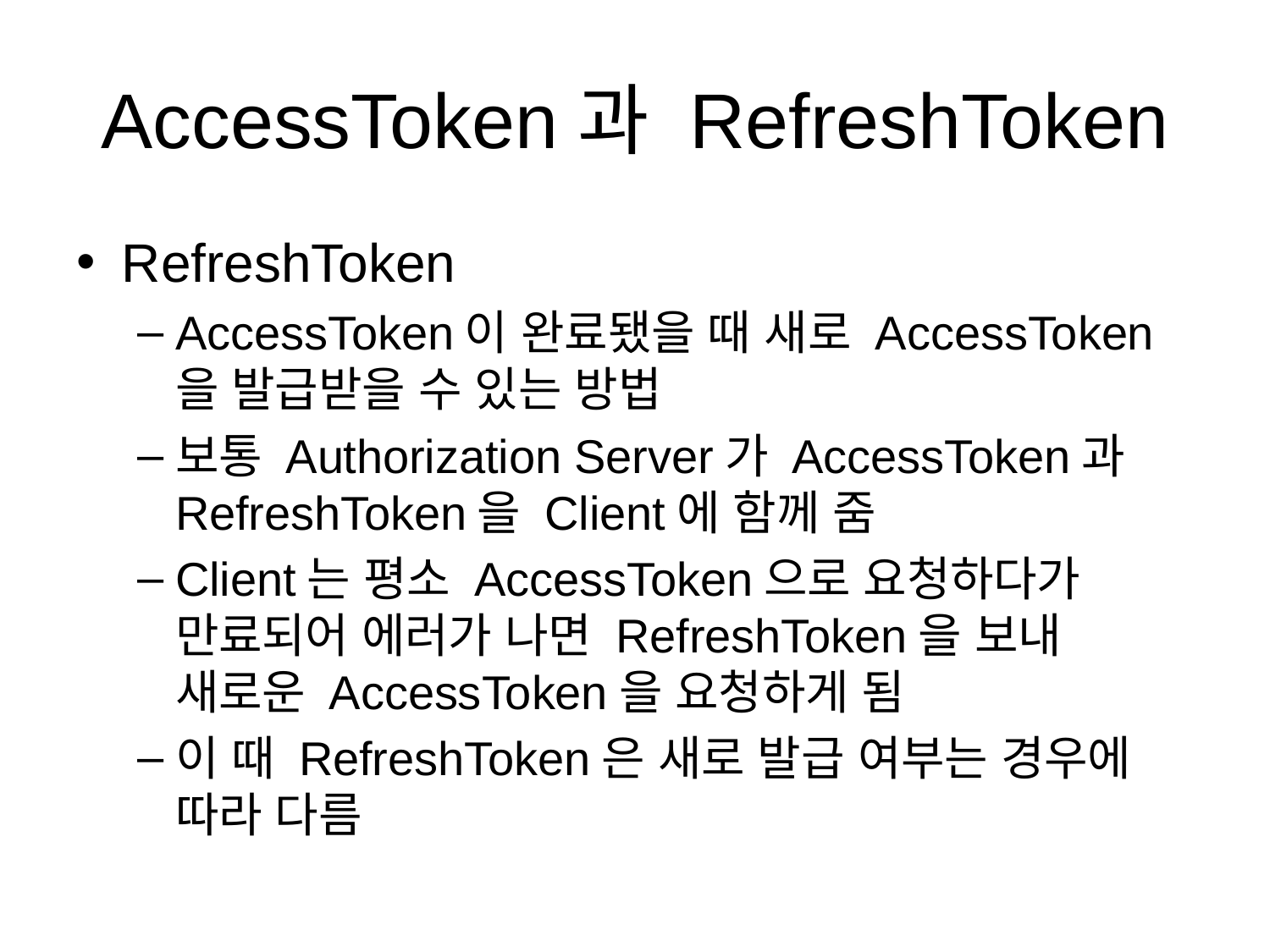

# AccessToken과 RefreshToken
RefreshToken
AccessToken이 완료됐을 때 새로 AccessToken을 발급받을 수 있는 방법
보통 Authorization Server가 AccessToken과 RefreshToken을 Client에 함께 줌
Client는 평소 AccessToken으로 요청하다가 만료되어 에러가 나면 RefreshToken을 보내 새로운 AccessToken을 요청하게 됨
이 때 RefreshToken은 새로 발급 여부는 경우에 따라 다름